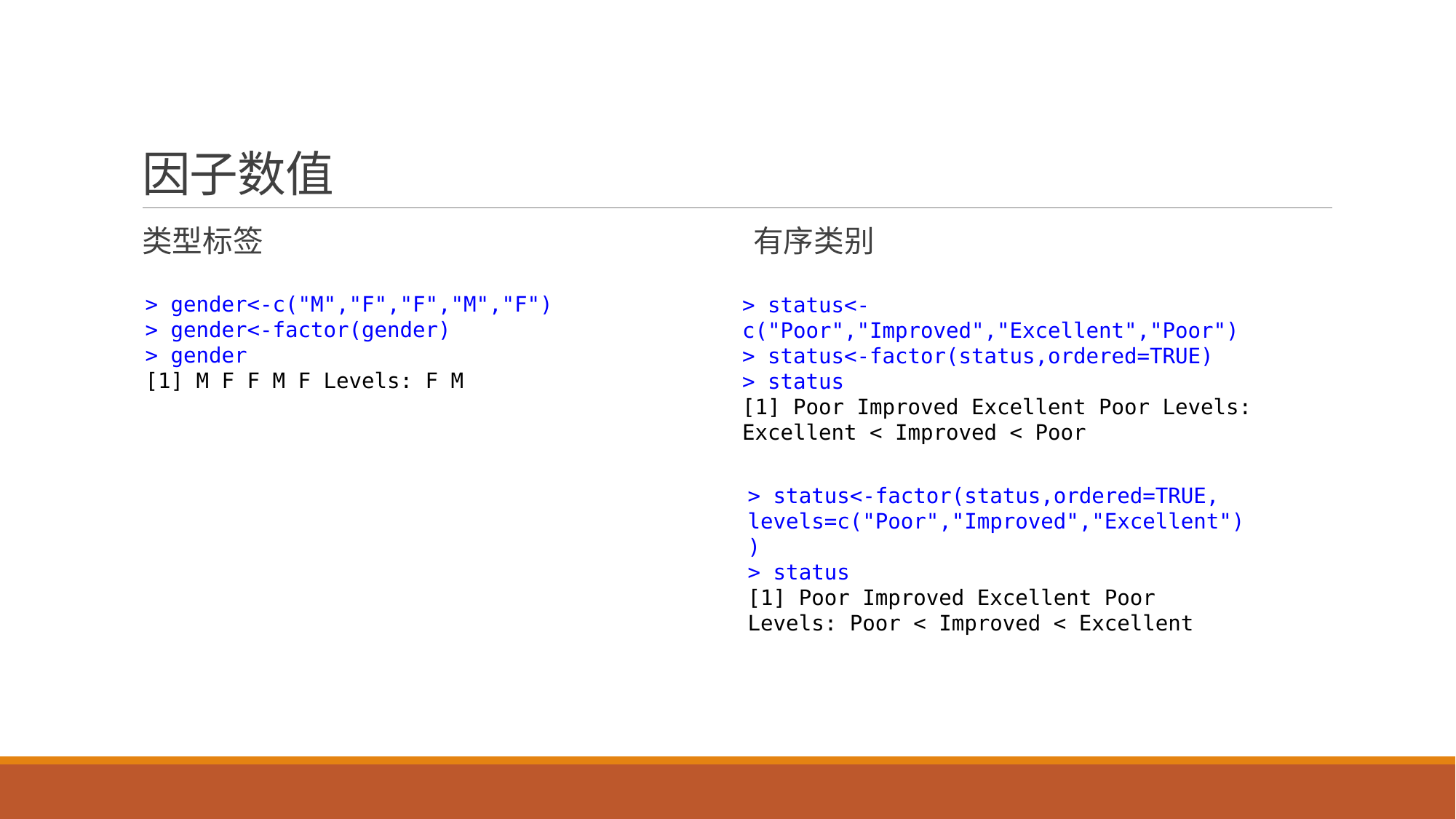

# 因子数值
类型标签
有序类别
> gender<-c("M","F","F","M","F")
> gender<-factor(gender)
> gender
[1] M F F M F Levels: F M
> status<-c("Poor","Improved","Excellent","Poor")
> status<-factor(status,ordered=TRUE)
> status
[1] Poor Improved Excellent Poor Levels: Excellent < Improved < Poor
> status<-factor(status,ordered=TRUE,
levels=c("Poor","Improved","Excellent"))
> status
[1] Poor Improved Excellent Poor Levels: Poor < Improved < Excellent